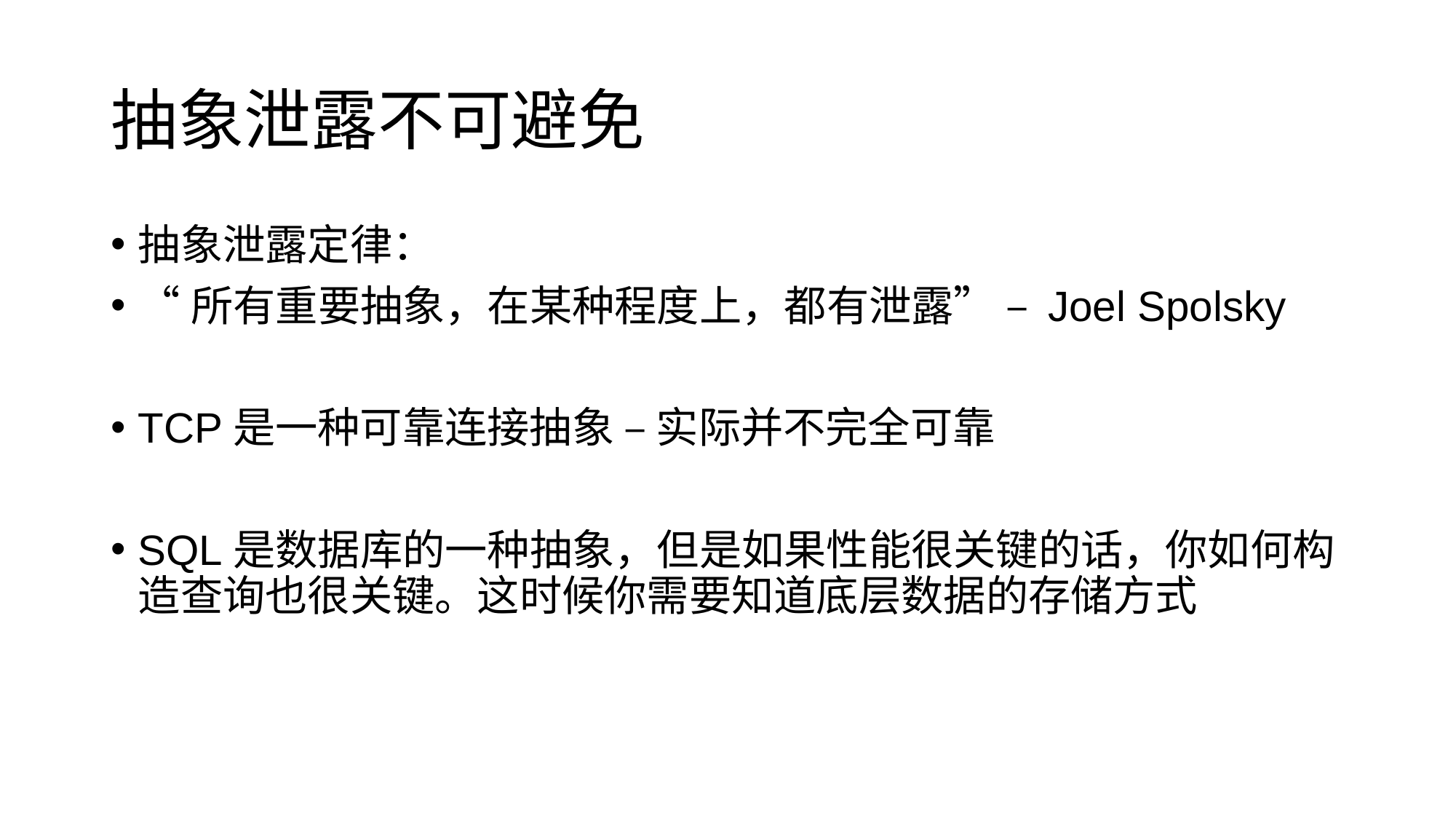

# 抽象泄露不可避免
抽象泄露定律：
“所有重要抽象，在某种程度上，都有泄露” – Joel Spolsky

TCP是一种可靠连接抽象 – 实际并不完全可靠

SQL是数据库的一种抽象，但是如果性能很关键的话，你如何构造查询也很关键。这时候你需要知道底层数据的存储方式